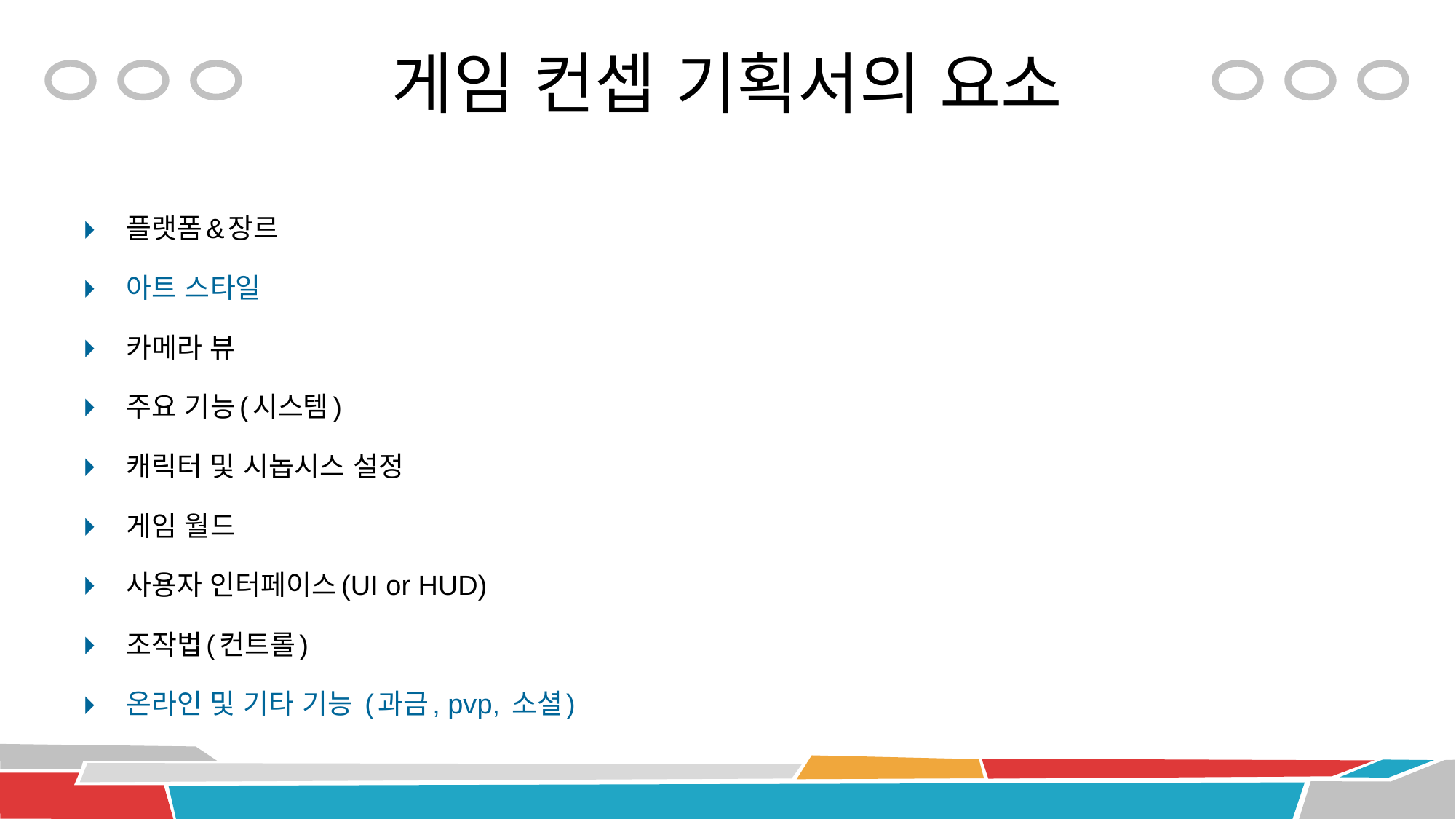

# 게임 컨셉 기획서의 요소
플랫폼&장르
아트 스타일
카메라 뷰
주요 기능(시스템)
캐릭터 및 시놉시스 설정
게임 월드
사용자 인터페이스(UI or HUD)
조작법(컨트롤)
온라인 및 기타 기능 (과금, pvp, 소셜)